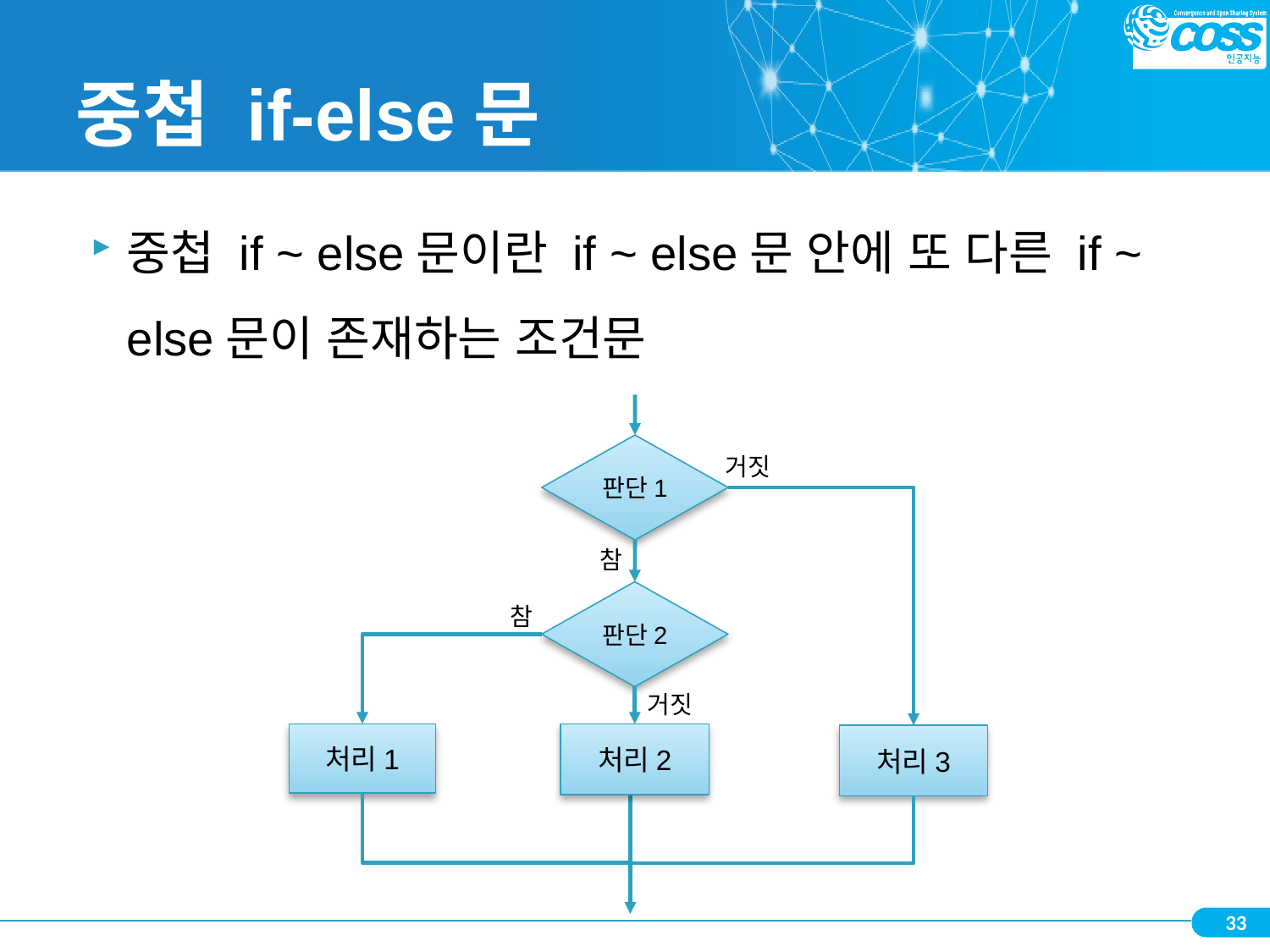

# 중첩 if-else문
중첩 if ~ else문이란 if ~ else문 안에 또 다른 if ~ else문이 존재하는 조건문

판단1
거짓
참
판단2
참
거짓
처리1
처리2
처리3